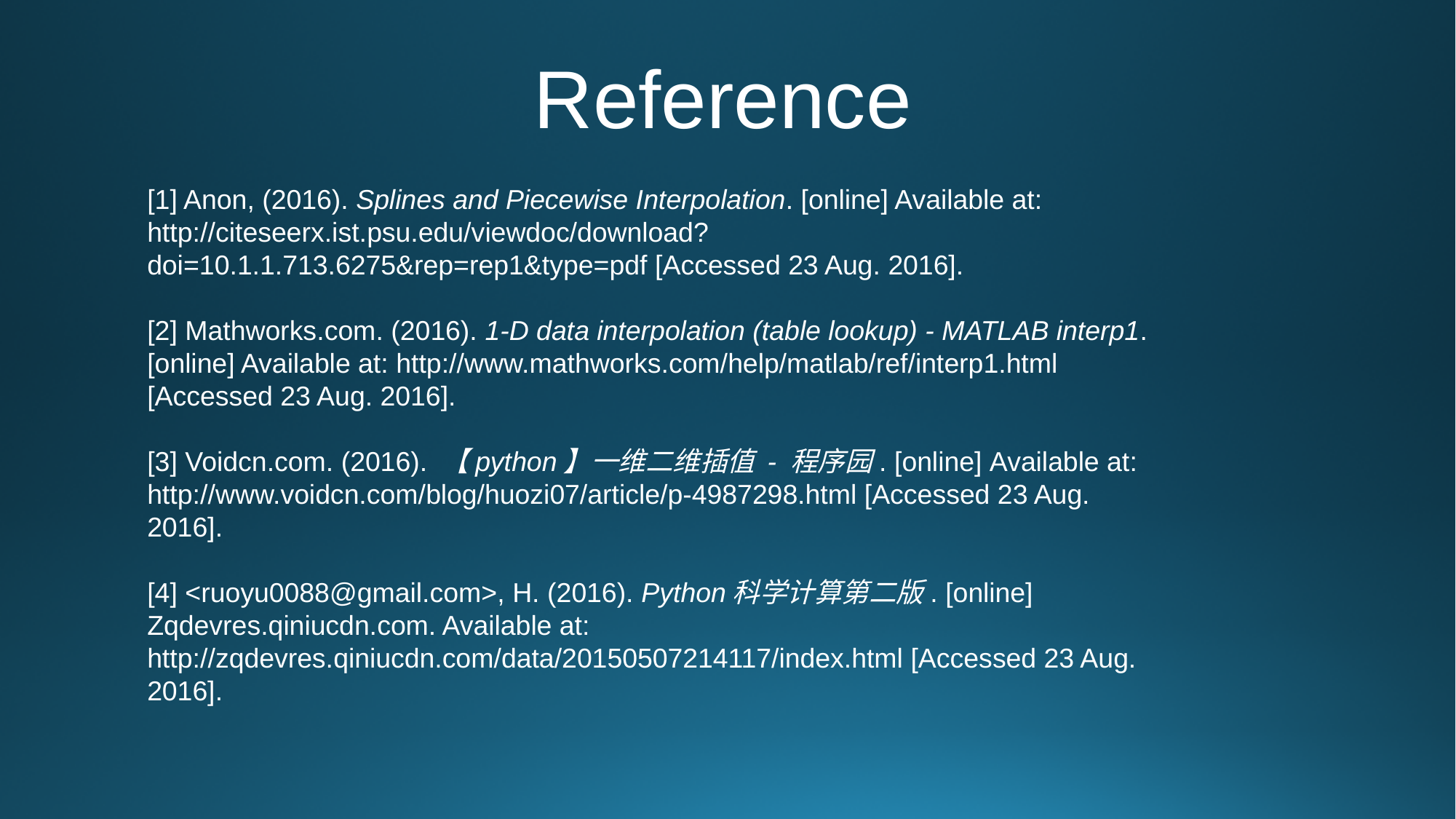

# Reference
[1] Anon, (2016). Splines and Piecewise Interpolation. [online] Available at: http://citeseerx.ist.psu.edu/viewdoc/download?doi=10.1.1.713.6275&rep=rep1&type=pdf [Accessed 23 Aug. 2016].

[2] Mathworks.com. (2016). 1-D data interpolation (table lookup) - MATLAB interp1. [online] Available at: http://www.mathworks.com/help/matlab/ref/interp1.html [Accessed 23 Aug. 2016].

[3] Voidcn.com. (2016). 【python】一维二维插值 - 程序园. [online] Available at: http://www.voidcn.com/blog/huozi07/article/p-4987298.html [Accessed 23 Aug. 2016].

[4] <ruoyu0088@gmail.com>, H. (2016). Python科学计算第二版. [online] Zqdevres.qiniucdn.com. Available at: http://zqdevres.qiniucdn.com/data/20150507214117/index.html [Accessed 23 Aug. 2016].